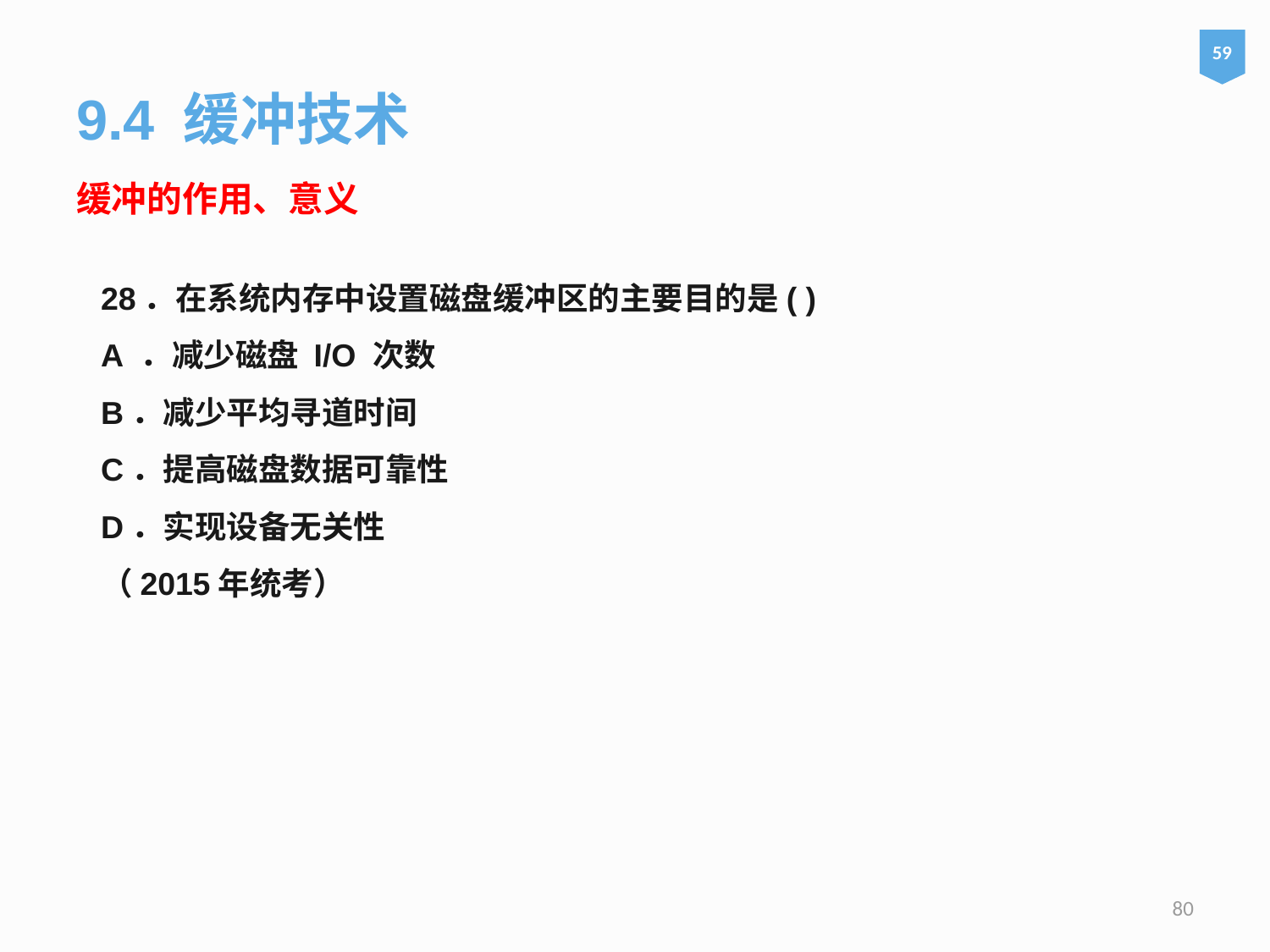

59
9.4 缓冲技术
缓冲的作用、意义
28．在系统内存中设置磁盘缓冲区的主要目的是( )
A ．减少磁盘 I/O 次数
B．减少平均寻道时间
C．提高磁盘数据可靠性
D．实现设备无关性
（2015年统考）
80